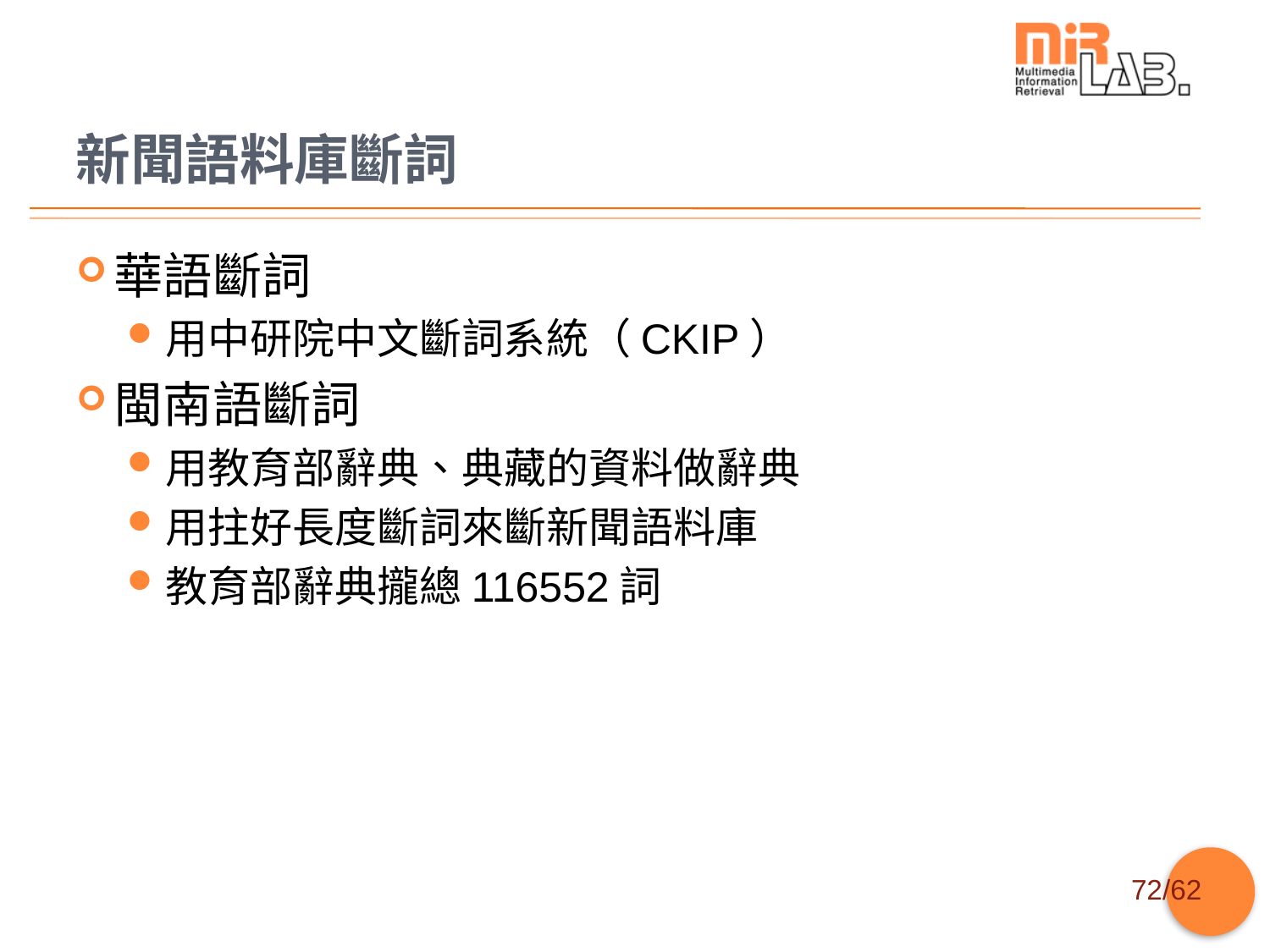

# 新聞語料庫斷詞
華語斷詞
用中研院中文斷詞系統（CKIP）
閩南語斷詞
用教育部辭典、典藏的資料做辭典
用拄好長度斷詞來斷新聞語料庫
教育部辭典攏總116552詞